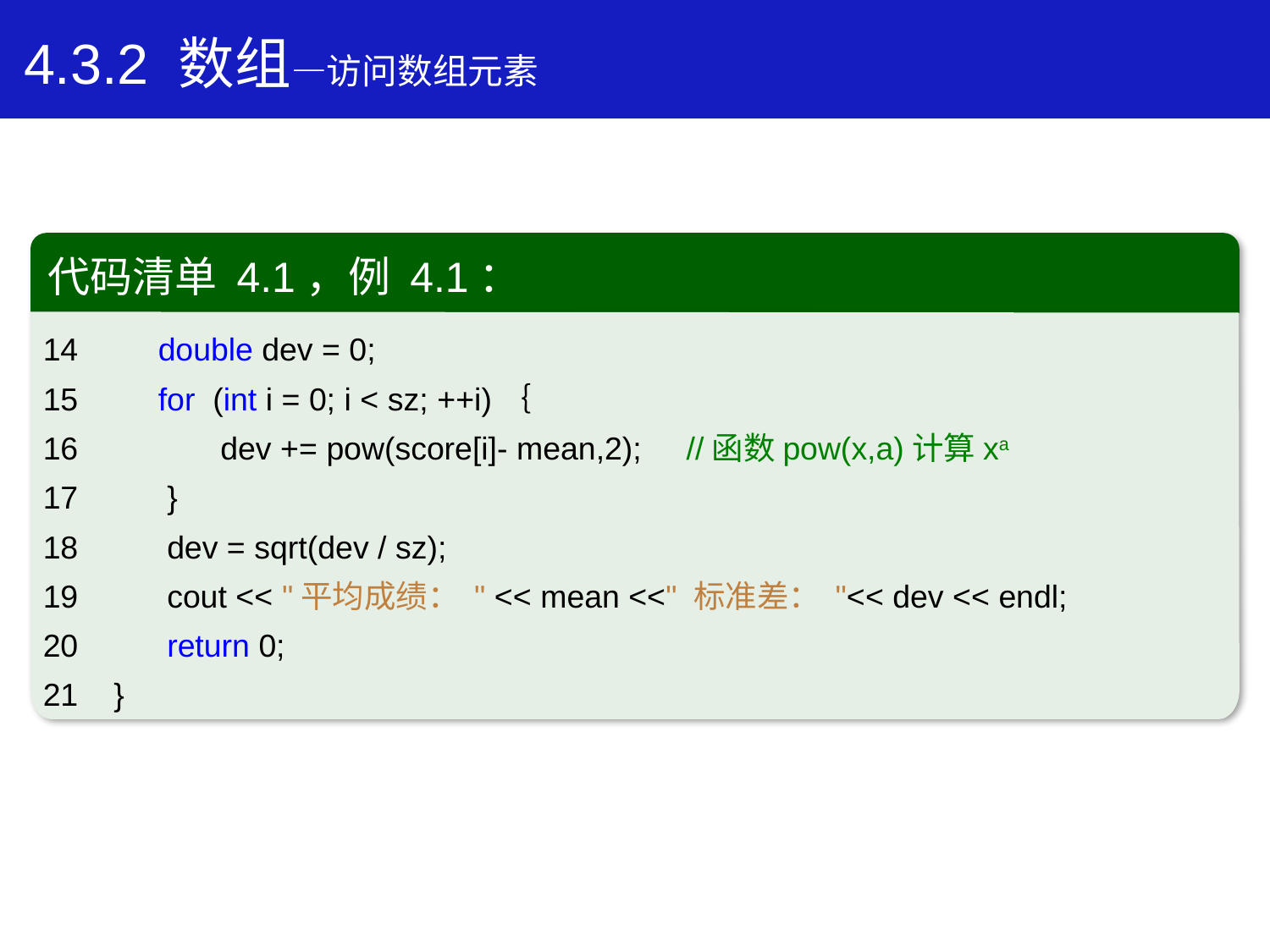

4.3.2 数组—访问数组元素
代码清单 4.1，例 4.1：
14         double dev = 0;
15         for  (int i = 0; i < sz; ++i)｛
16                dev += pow(score[i]- mean,2);     //函数pow(x,a)计算xa
17          }
18          dev = sqrt(dev / sz);
19          cout << "平均成绩： " << mean <<" 标准差： "<< dev << endl;
20          return 0;
21    }
50